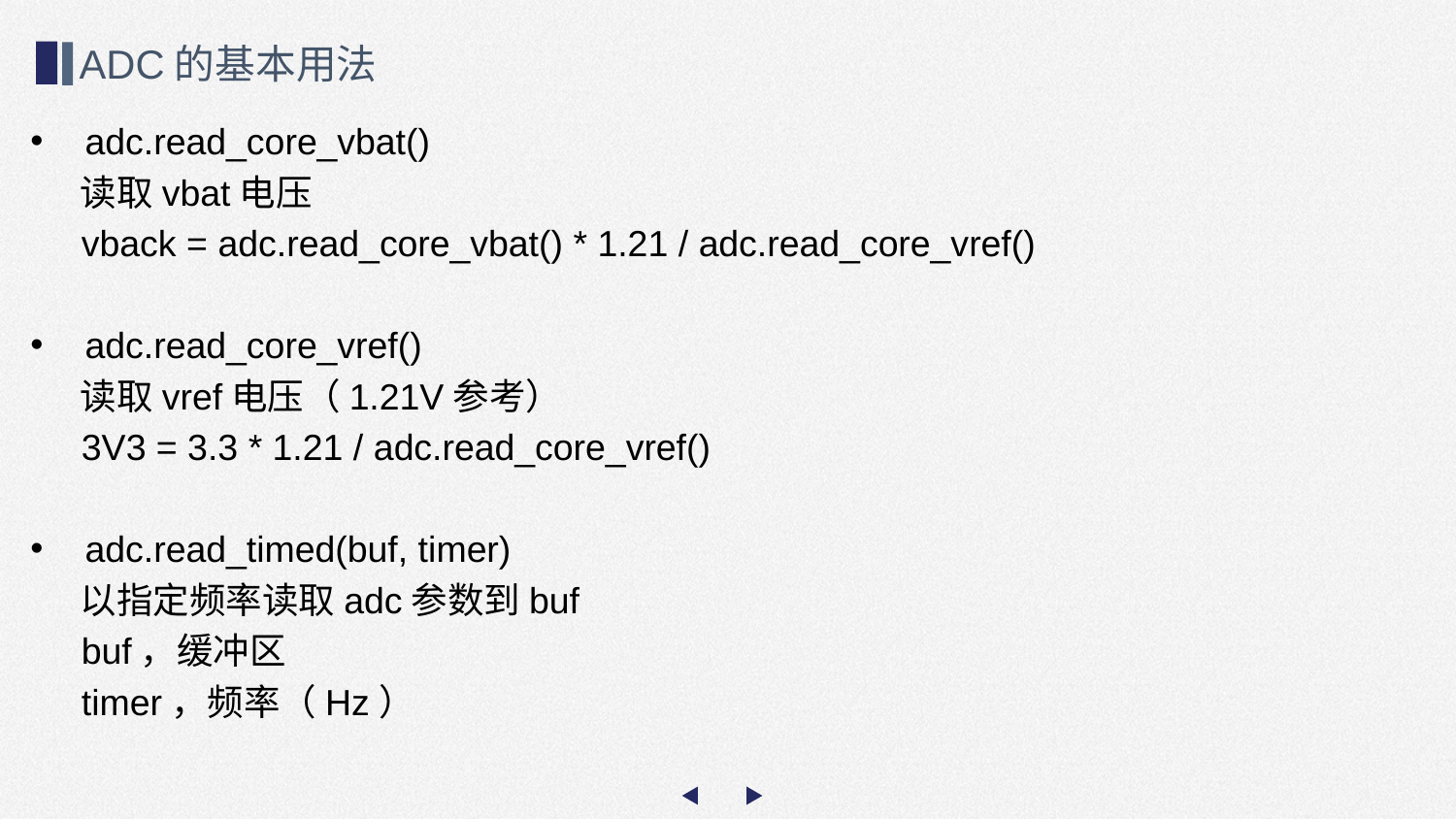

ADC的基本用法

adc.read_core_vbat()
     读取vbat电压
     vback = adc.read_core_vbat() * 1.21 / adc.read_core_vref()

adc.read_core_vref()
     读取vref电压（1.21V参考）
     3V3 = 3.3 * 1.21 / adc.read_core_vref()

adc.read_timed(buf, timer)
     以指定频率读取adc参数到buf
     buf，缓冲区
     timer，频率（Hz）
6